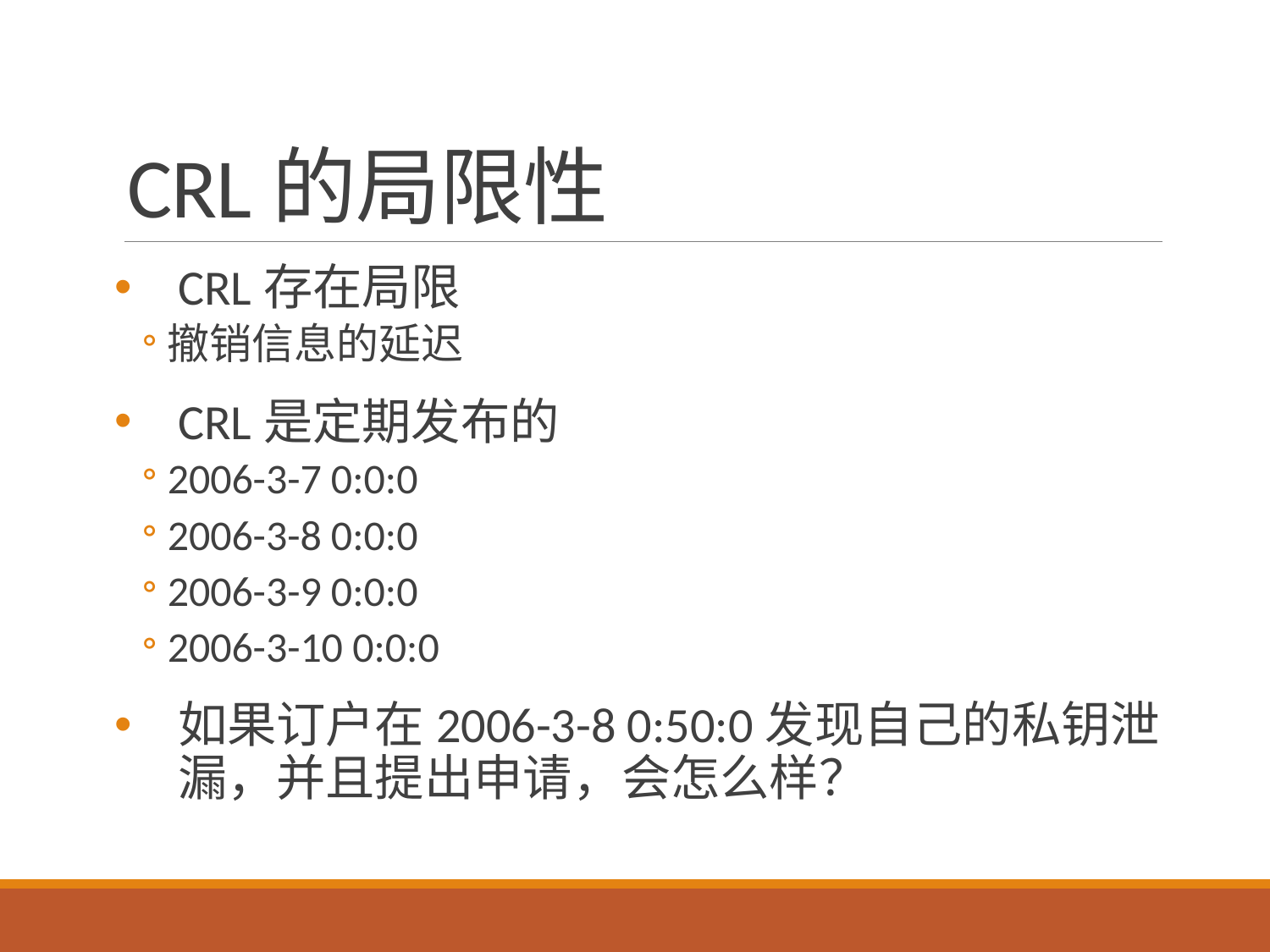

# CRL的局限性
CRL存在局限
撤销信息的延迟
CRL是定期发布的
2006-3-7 0:0:0
2006-3-8 0:0:0
2006-3-9 0:0:0
2006-3-10 0:0:0
如果订户在2006-3-8 0:50:0发现自己的私钥泄漏，并且提出申请，会怎么样？
62